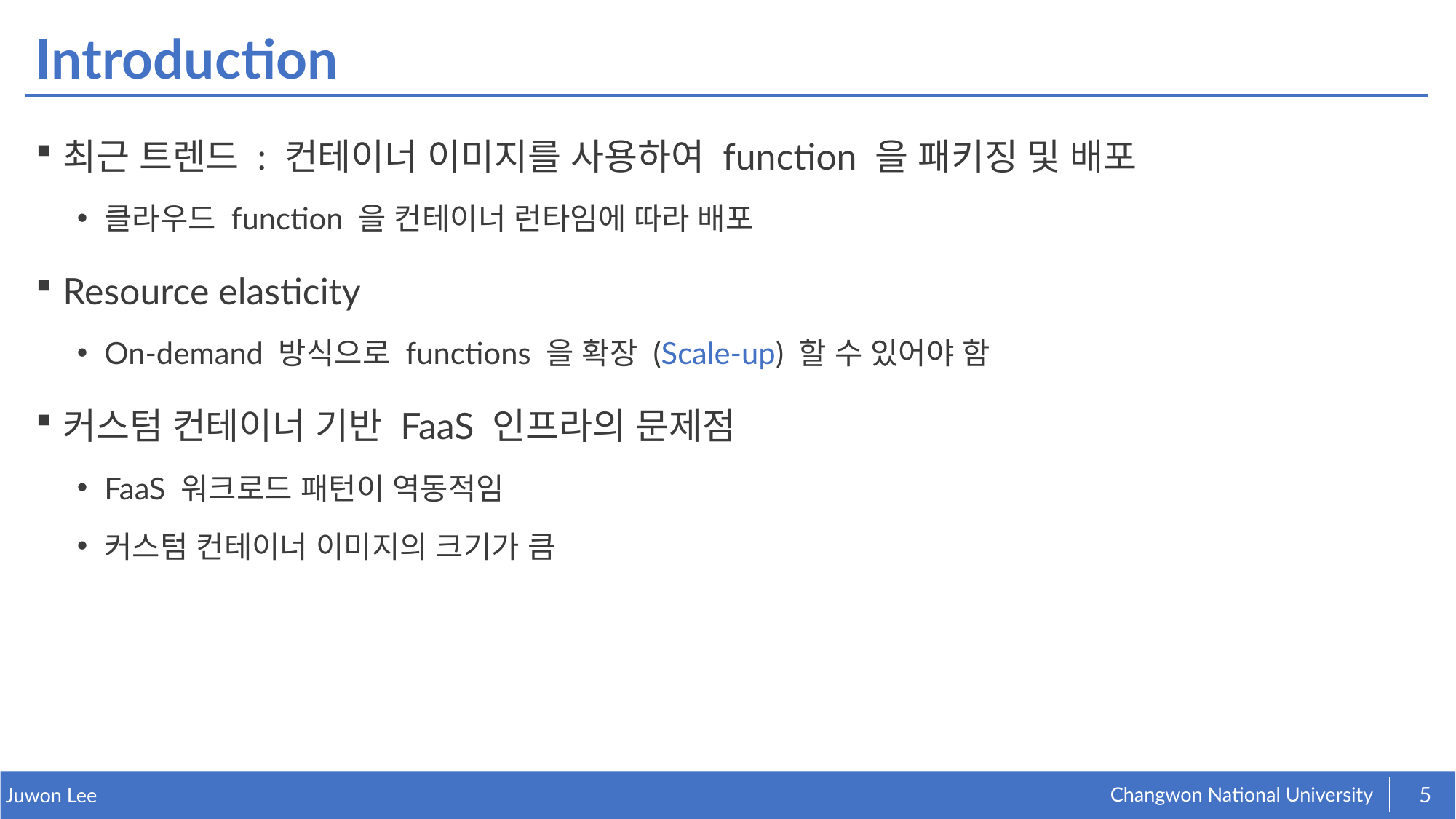

# Introduction
최근 트렌드 : 컨테이너 이미지를 사용하여 function 을 패키징 및 배포
클라우드 function 을 컨테이너 런타임에 따라 배포
Resource elasticity
On-demand 방식으로 functions 을 확장 (Scale-up) 할 수 있어야 함
커스텀 컨테이너 기반 FaaS 인프라의 문제점
FaaS 워크로드 패턴이 역동적임
커스텀 컨테이너 이미지의 크기가 큼
5